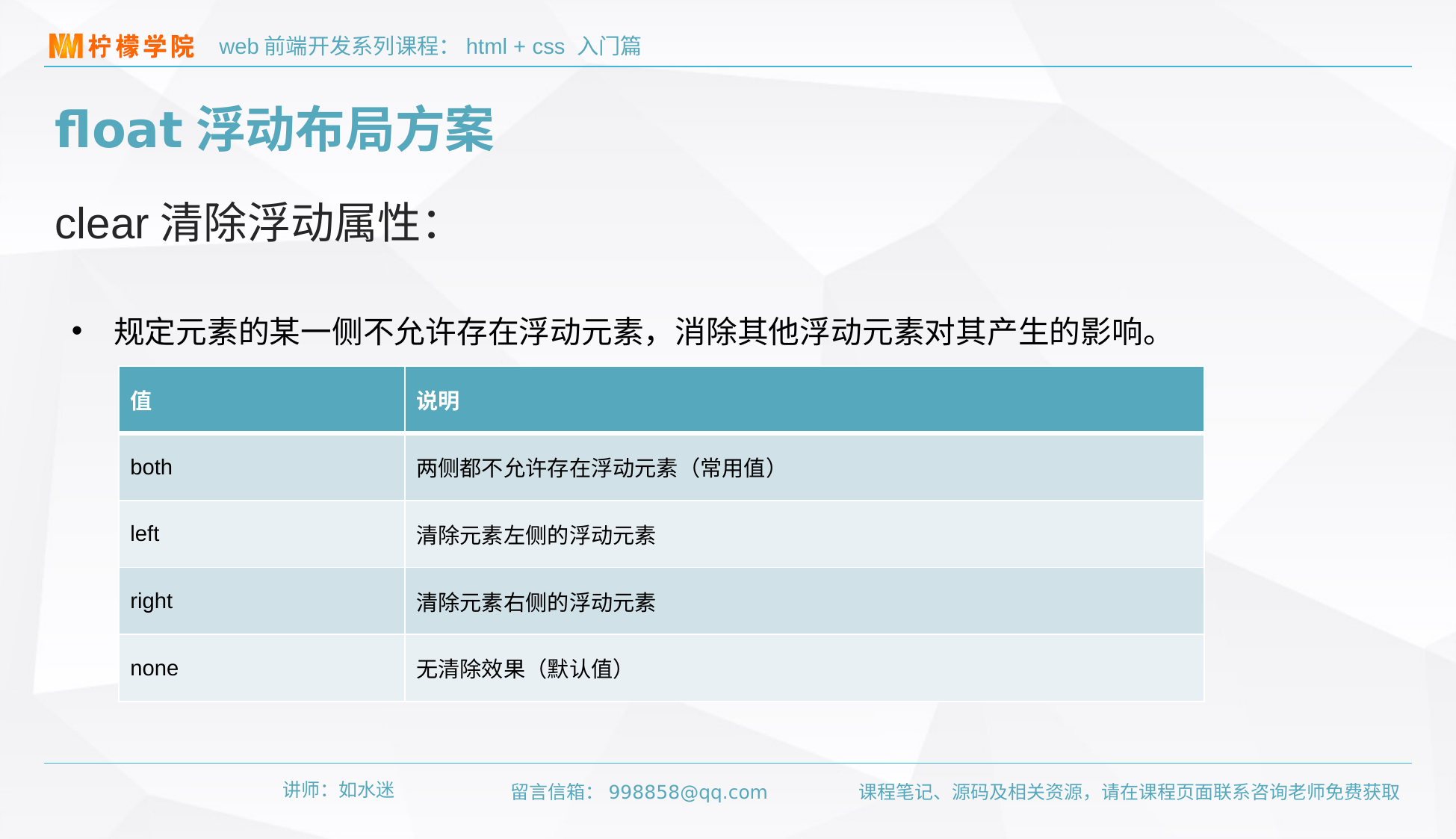

float浮动布局方案
clear清除浮动属性：
规定元素的某一侧不允许存在浮动元素，消除其他浮动元素对其产生的影响。
| 值 | 说明 |
| --- | --- |
| both | 两侧都不允许存在浮动元素（常用值） |
| left | 清除元素左侧的浮动元素 |
| right | 清除元素右侧的浮动元素 |
| none | 无清除效果（默认值） |